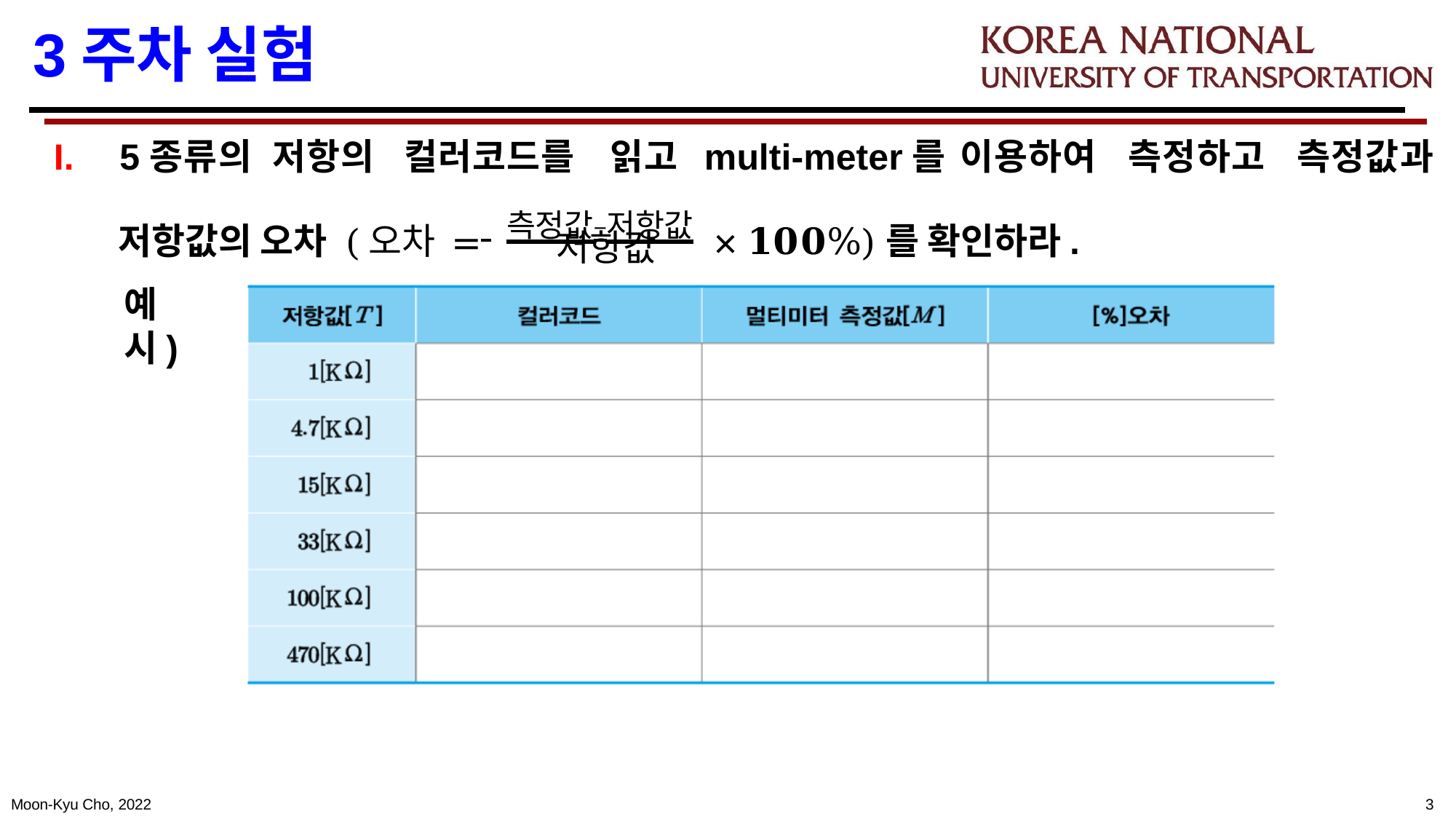

# 3주차 실험
I.	5종류의	저항의	컬러코드를	읽고	multi-meter를	이용하여	측정하고	측정값과
저항값의 오차 (오차 = 측정값−저항값 × 𝟏𝟎𝟎%)를 확인하라.
저항값
예시)

Moon-Kyu Cho, 2022
3